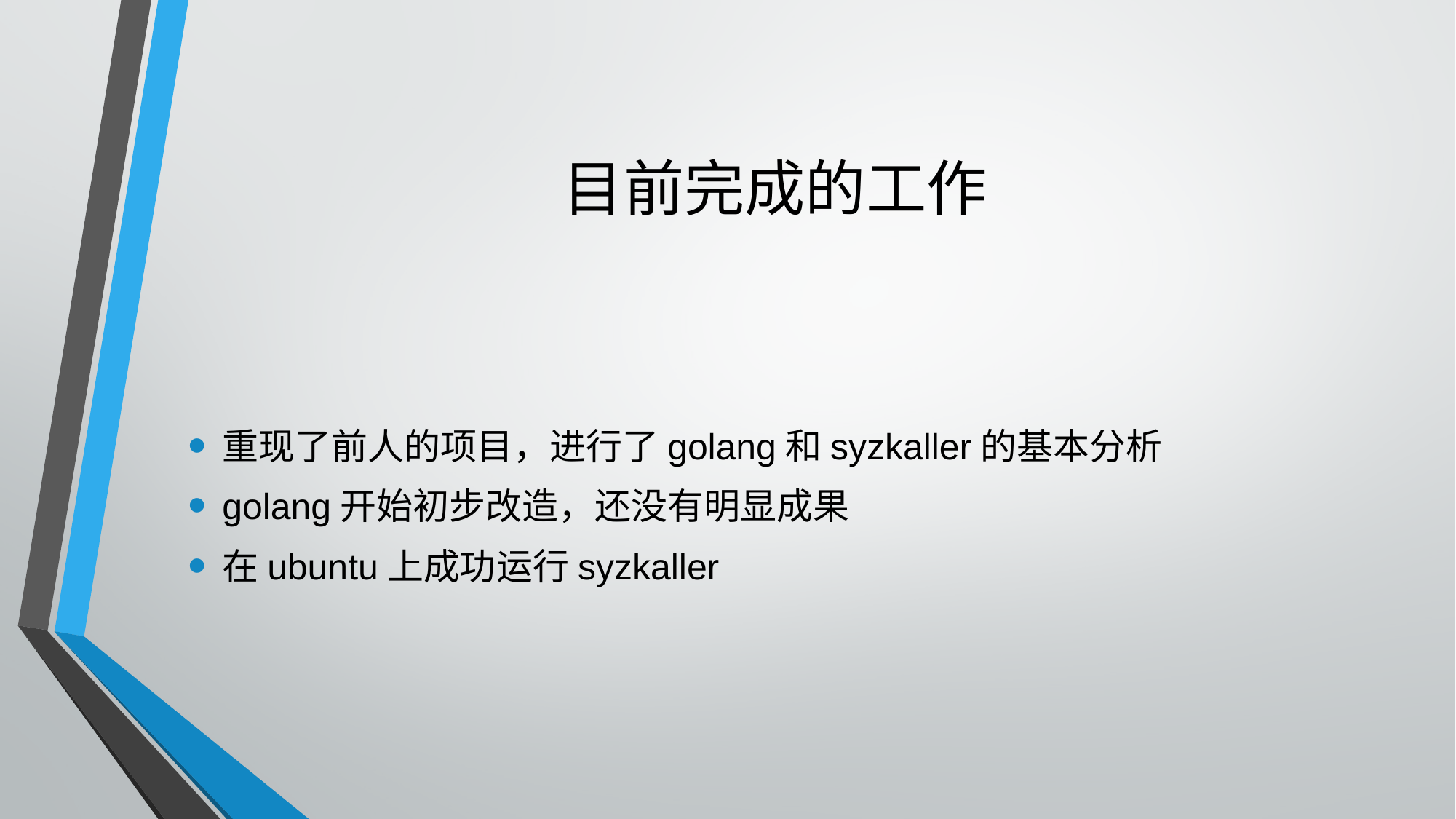

# 目前完成的工作
重现了前人的项目，进行了golang和syzkaller的基本分析
golang开始初步改造，还没有明显成果
在ubuntu上成功运行syzkaller